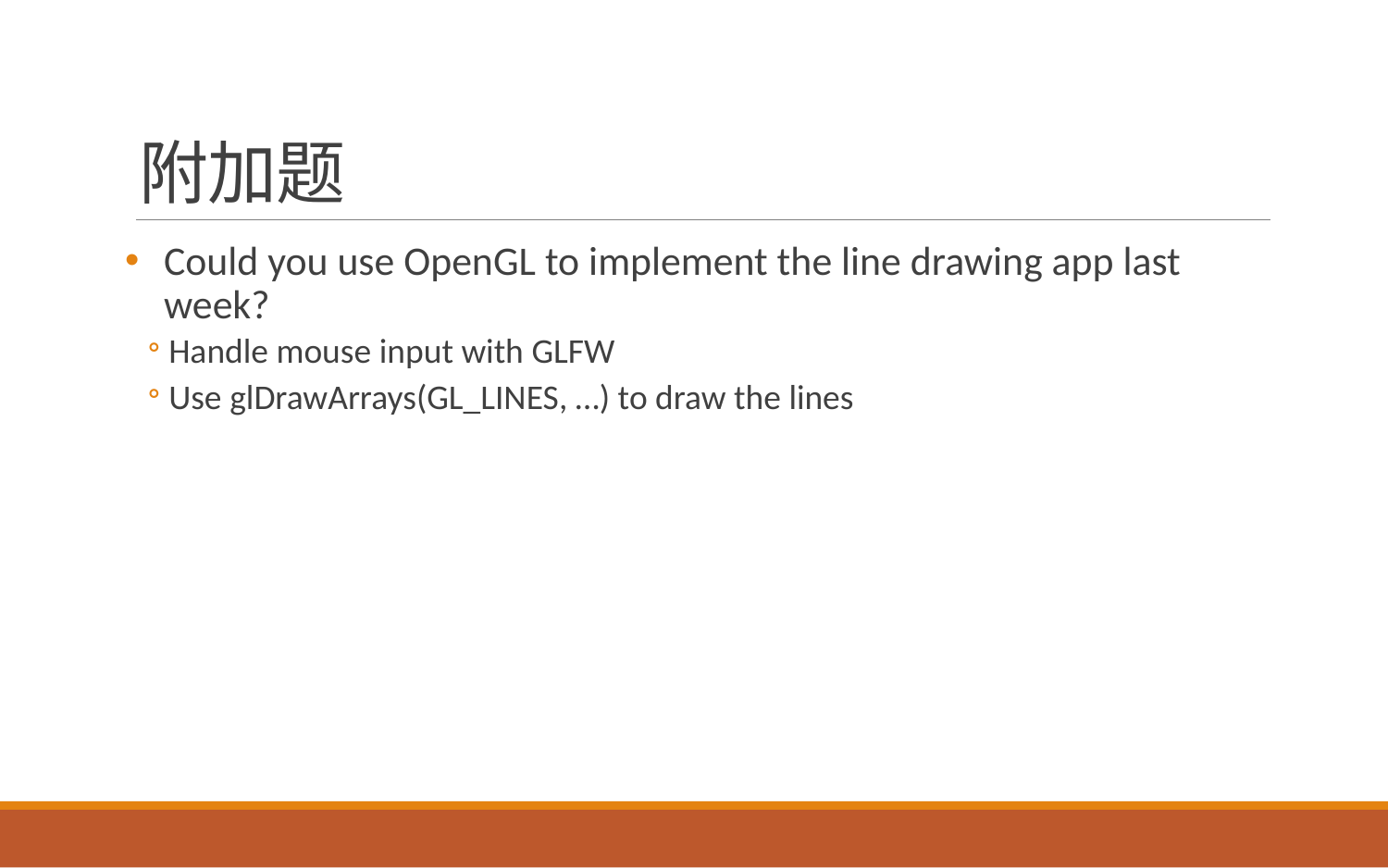

# 附加题
Could you use OpenGL to implement the line drawing app last week?
Handle mouse input with GLFW
Use glDrawArrays(GL_LINES, …) to draw the lines